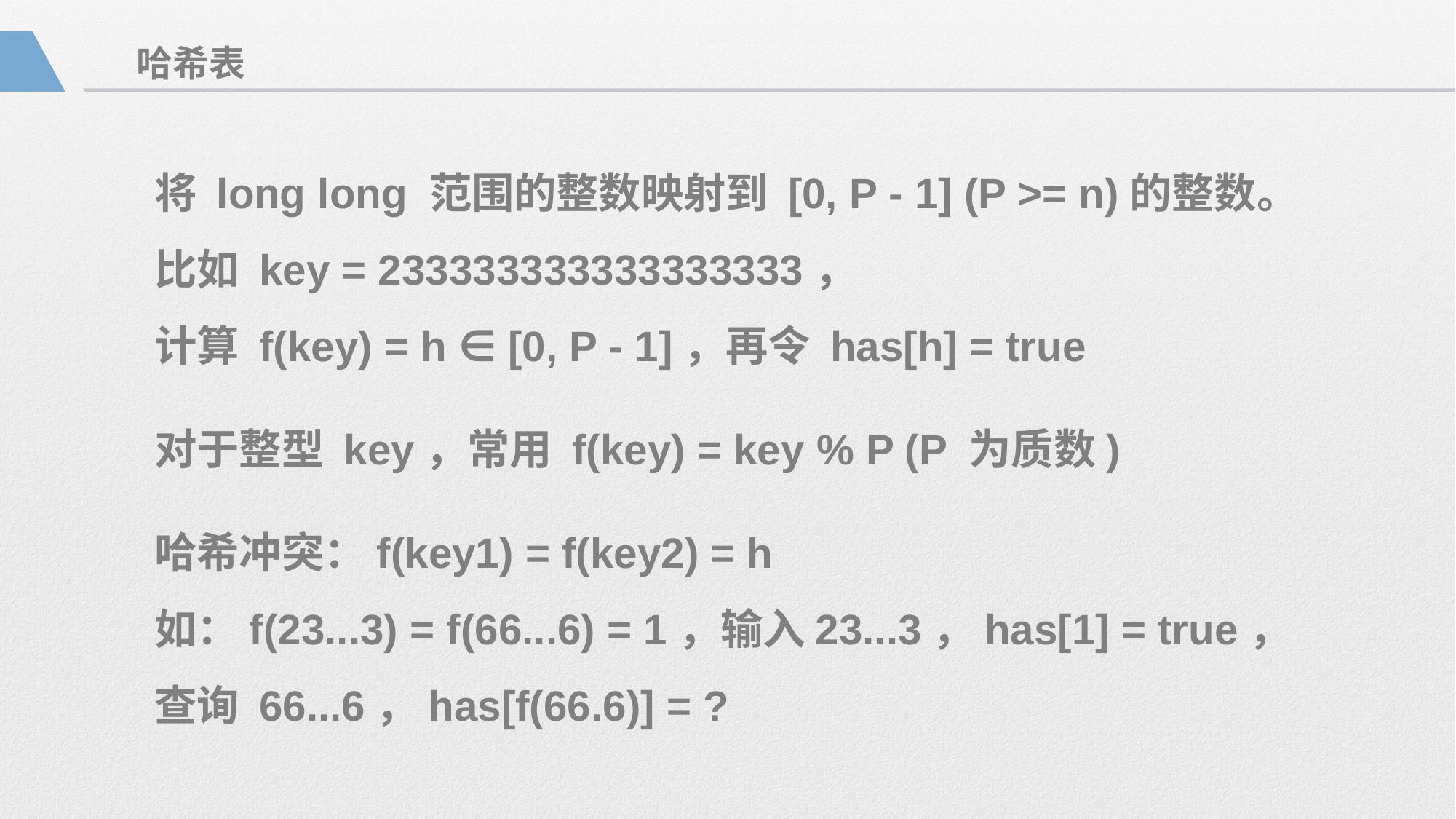

哈希表
将 long long 范围的整数映射到 [0, P - 1] (P >= n)的整数。
比如 key = 233333333333333333，
计算 f(key) = h ∈ [0, P - 1]，再令 has[h] = true

对于整型 key，常用 f(key) = key % P (P 为质数)

哈希冲突：f(key1) = f(key2) = h
如：f(23...3) = f(66...6) = 1，输入23...3，has[1] = true，
查询 66...6，has[f(66.6)] = ?